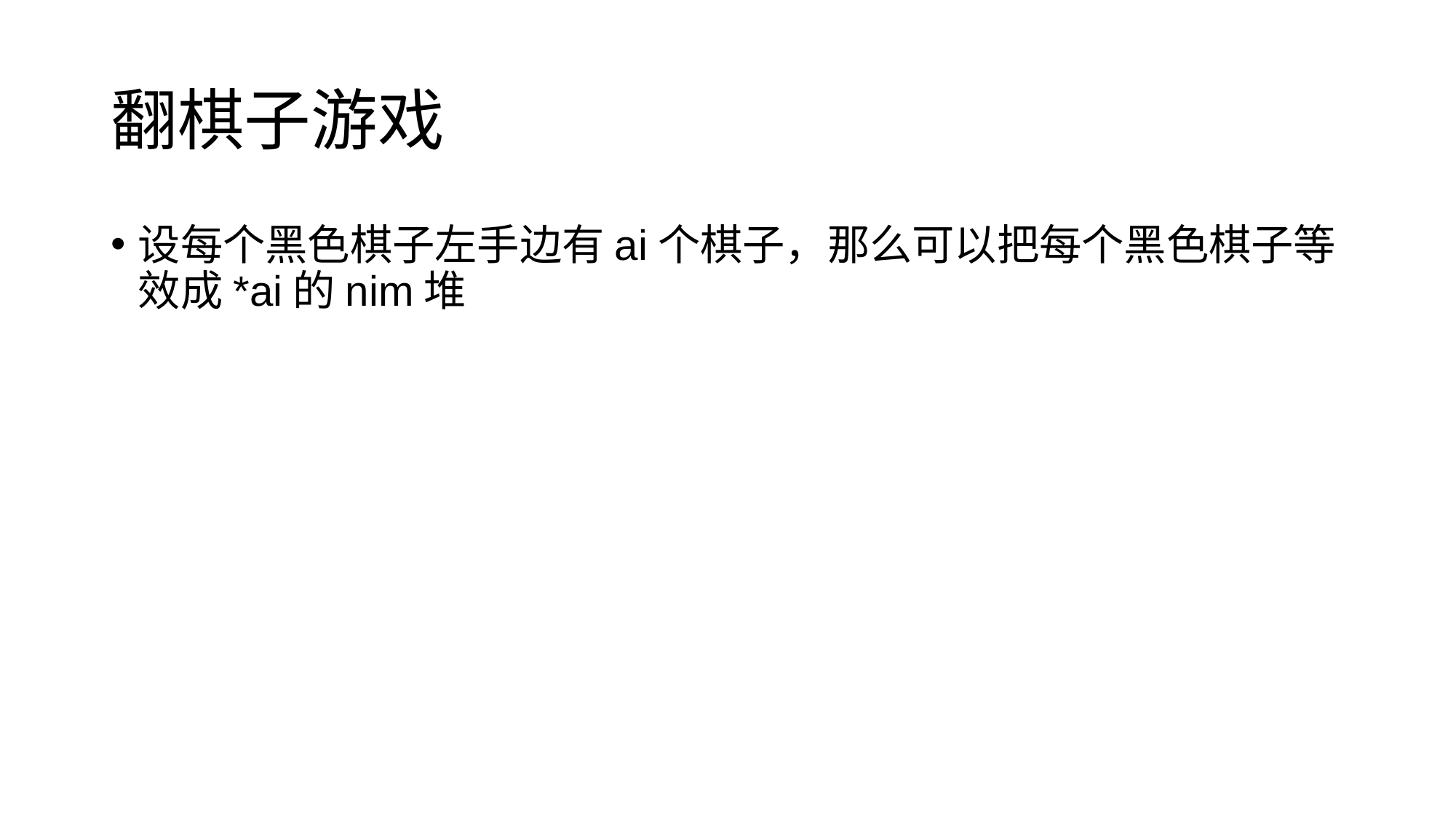

# 翻棋子游戏
设每个黑色棋子左手边有ai个棋子，那么可以把每个黑色棋子等效成*ai的nim堆